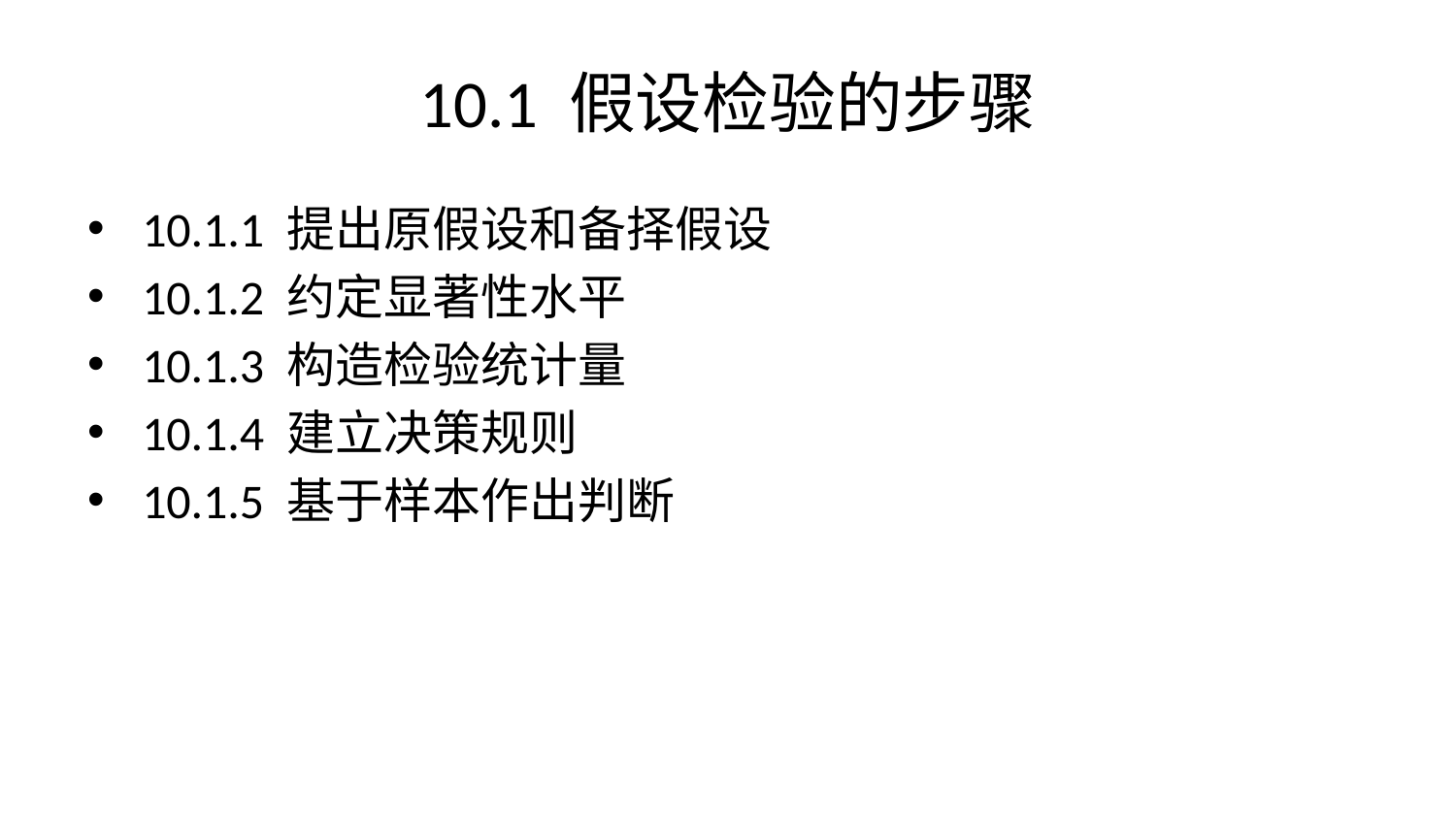

# 10.1 假设检验的步骤
10.1.1 提出原假设和备择假设
10.1.2 约定显著性水平
10.1.3 构造检验统计量
10.1.4 建立决策规则
10.1.5 基于样本作出判断